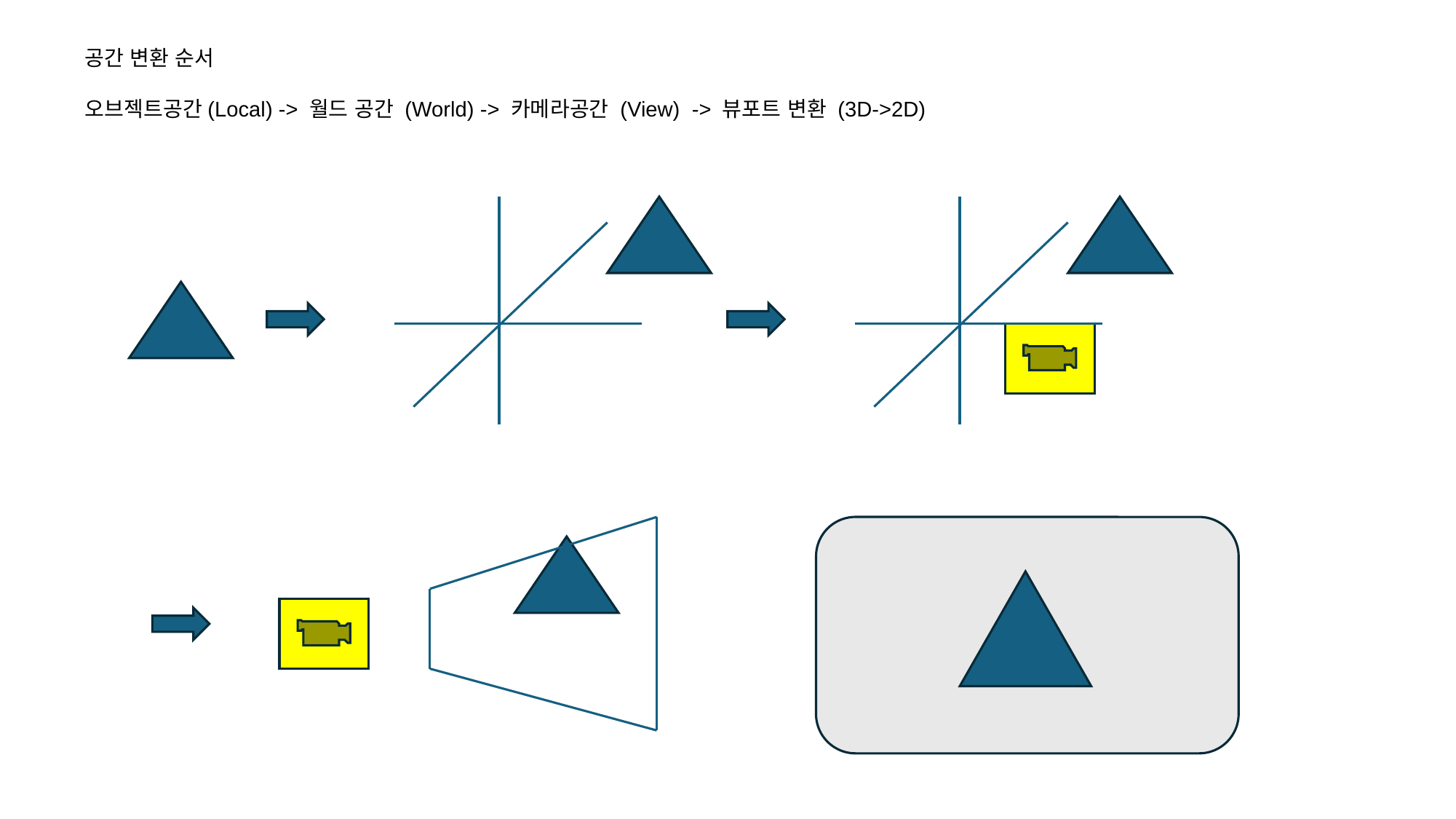

공간 변환 순서

오브젝트공간(Local) -> 월드 공간 (World) -> 카메라공간 (View)  -> 뷰포트 변환 (3D->2D)